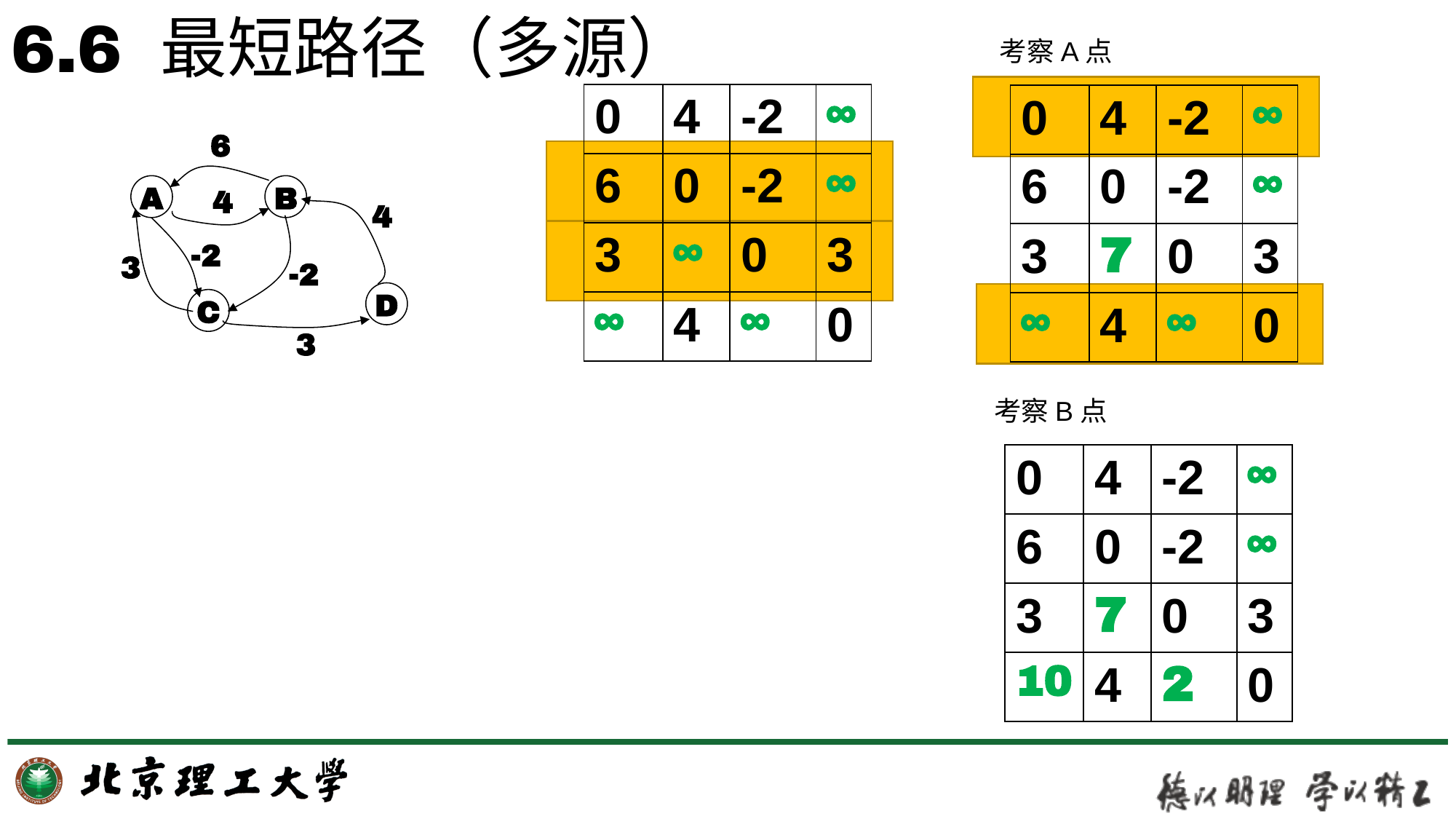

6.6 最短路径（多源）
考察A点

| 0 | 4 | -2 | ∞ |
| --- | --- | --- | --- |
| 6 | 0 | -2 | ∞ |
| 3 | ∞ | 0 | 3 |
| ∞ | 4 | ∞ | 0 |
| 0 | 4 | -2 | ∞ |
| --- | --- | --- | --- |
| 6 | 0 | -2 | ∞ |
| 3 | 7 | 0 | 3 |
| ∞ | 4 | ∞ | 0 |
6

A
B
4

-2
3
-2
C

4

D

3
考察B点
| 0 | 4 | -2 | ∞ |
| --- | --- | --- | --- |
| 6 | 0 | -2 | ∞ |
| 3 | 7 | 0 | 3 |
| 10 | 4 | 2 | 0 |